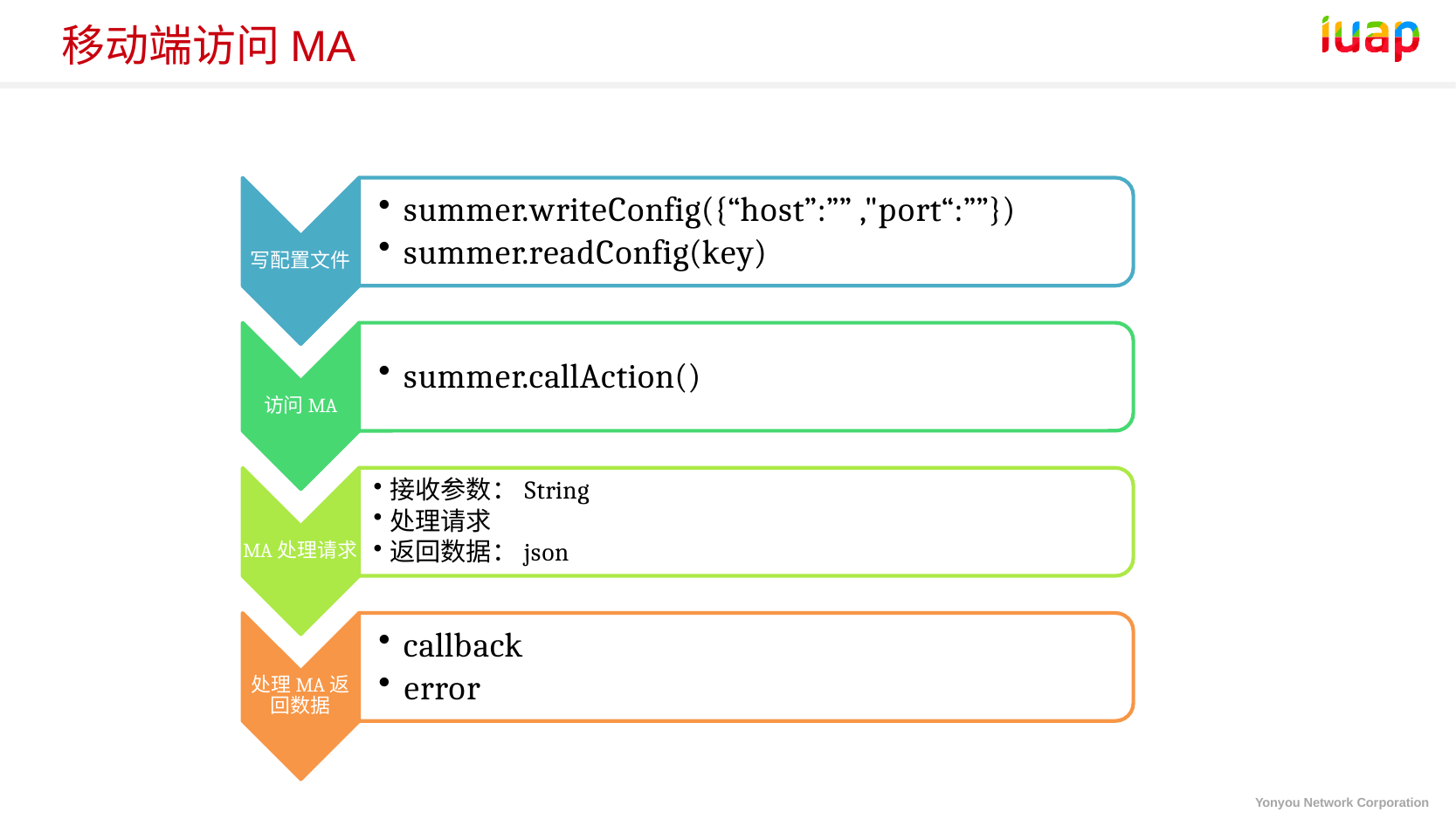

# 移动端访问MA
写配置文件
summer.writeConfig({“host”:”” ,"port“:””})
summer.readConfig(key)
访问MA
summer.callAction()
MA处理请求
接收参数：String
处理请求
返回数据：json
处理MA返回数据
callback
error